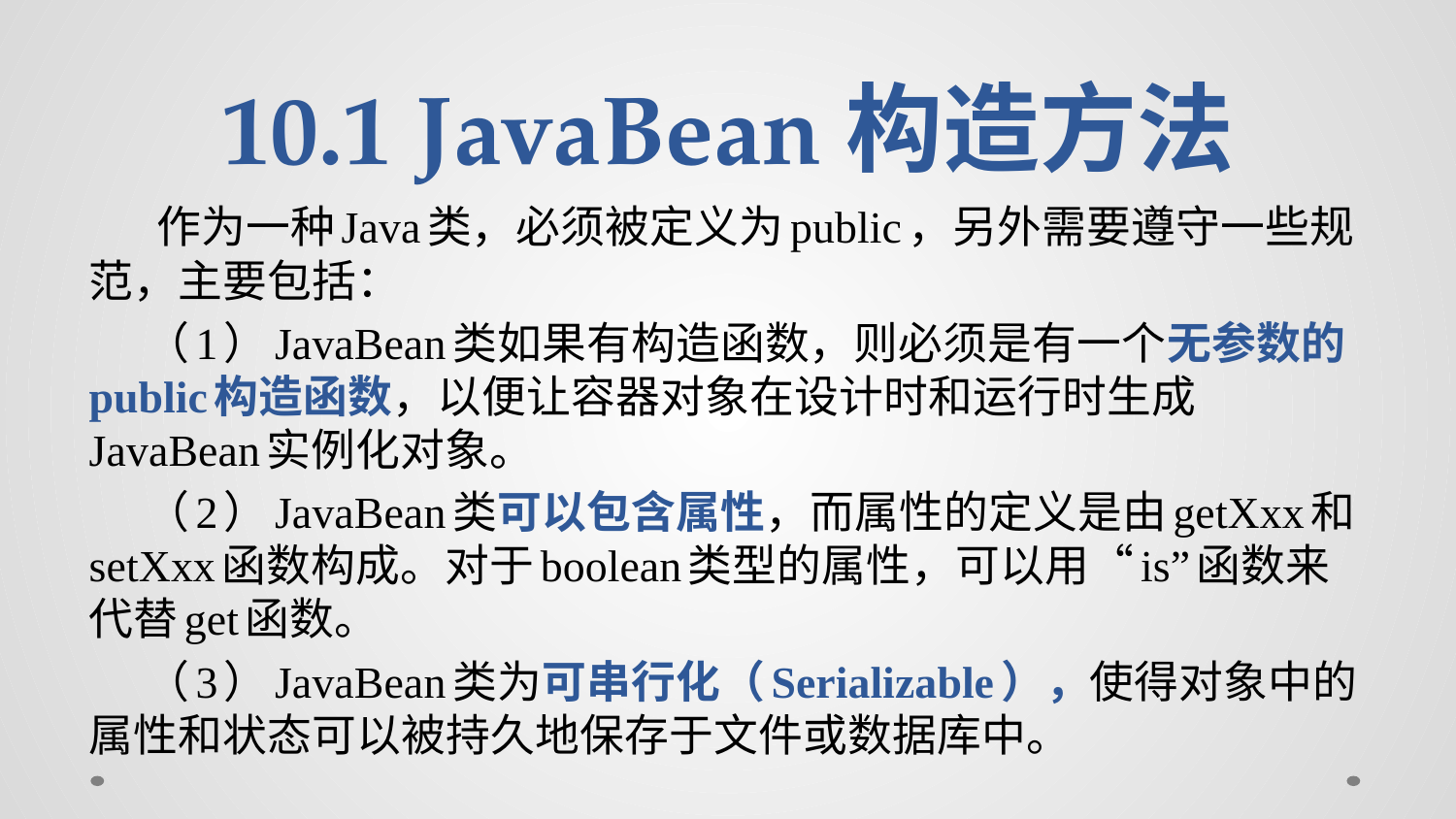

# 10.1 JavaBean构造方法
作为一种Java类，必须被定义为public，另外需要遵守一些规范，主要包括：
     （1）JavaBean类如果有构造函数，则必须是有一个无参数的public构造函数，以便让容器对象在设计时和运行时生成JavaBean实例化对象。
     （2）JavaBean类可以包含属性，而属性的定义是由getXxx和setXxx函数构成。对于boolean类型的属性，可以用“is”函数来代替get函数。
     （3）JavaBean类为可串行化（Serializable），使得对象中的属性和状态可以被持久地保存于文件或数据库中。